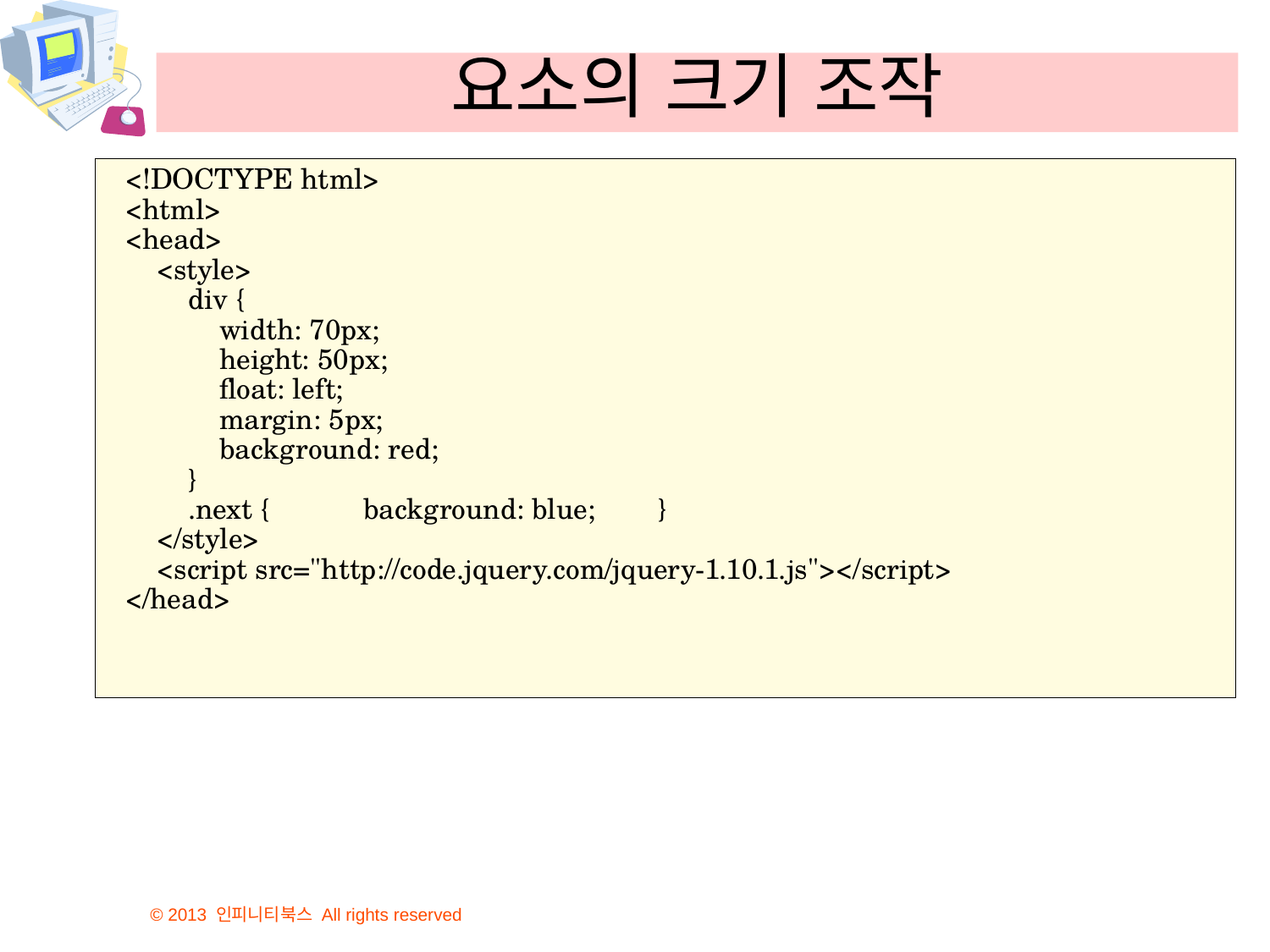

# 요소의 크기 조작
<!DOCTYPE html>
<html>
<head>
    <style>
        div {
            width: 70px;
            height: 50px;
            float: left;
            margin: 5px;
            background: red;
        }
        .next {            background: blue;        }
    </style>
    <script src="http://code.jquery.com/jquery-1.10.1.js"></script>
</head>